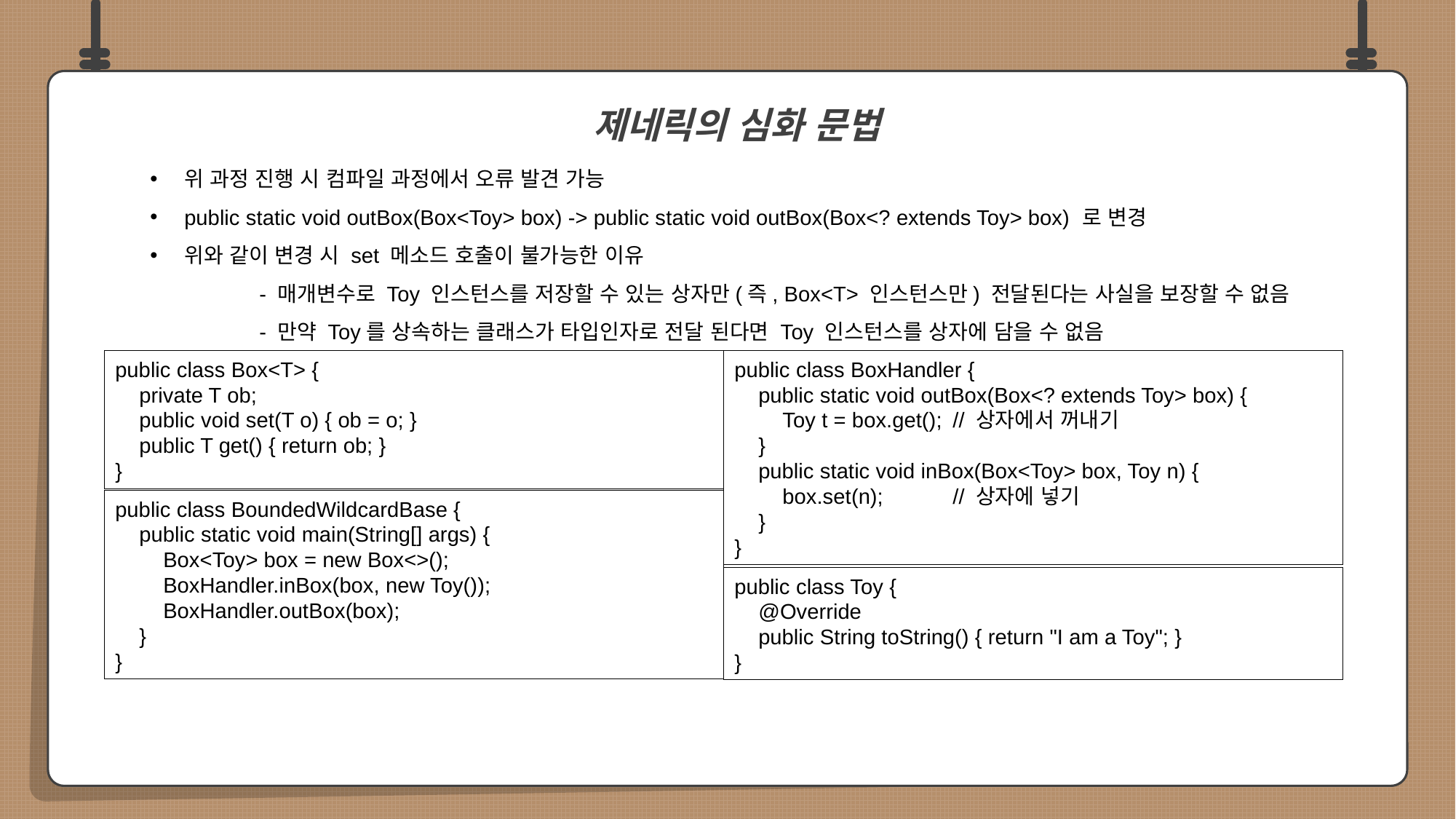

위 과정 진행 시 컴파일 과정에서 오류 발견 가능
public static void outBox(Box<Toy> box) -> public static void outBox(Box<? extends Toy> box) 로 변경
위와 같이 변경 시 set 메소드 호출이 불가능한 이유
	- 매개변수로 Toy 인스턴스를 저장할 수 있는 상자만(즉, Box<T> 인스턴스만) 전달된다는 사실을 보장할 수 없음
	- 만약 Toy를 상속하는 클래스가 타입인자로 전달 된다면 Toy 인스턴스를 상자에 담을 수 없음

 제네릭의 심화 문법

public class Box<T> {
    private T ob;
    public void set(T o) { ob = o; }
    public T get() { return ob; }
}
public class BoxHandler {
    public static void outBox(Box<? extends Toy> box) {
        Toy t = box.get();	// 상자에서 꺼내기
    }
    public static void inBox(Box<Toy> box, Toy n) {
        box.set(n);	// 상자에 넣기
    }
}
public class BoundedWildcardBase {
    public static void main(String[] args) {
        Box<Toy> box = new Box<>();
        BoxHandler.inBox(box, new Toy());
        BoxHandler.outBox(box);
    }
}
public class Toy {
    @Override
    public String toString() { return "I am a Toy"; }
}